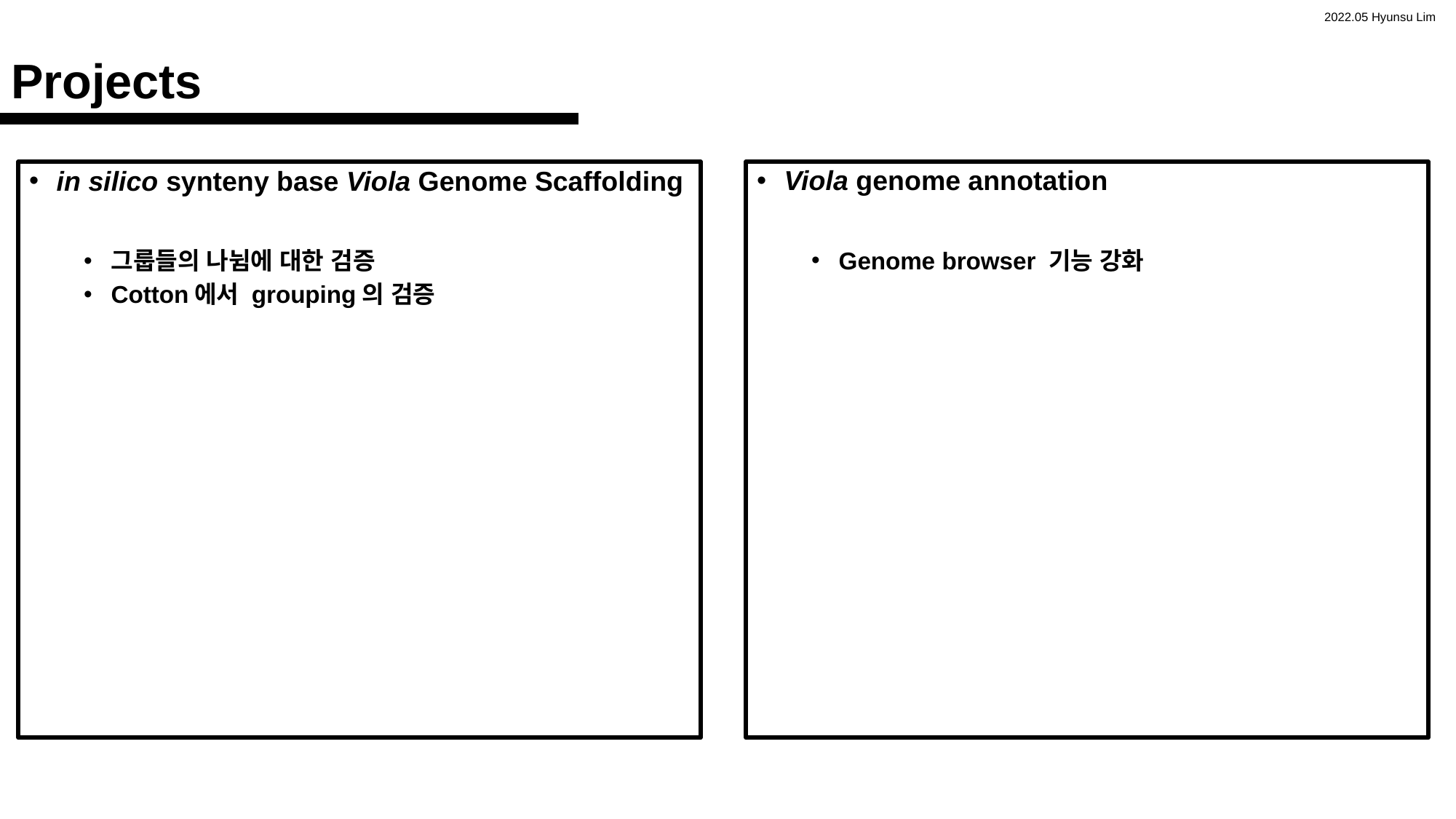

# Projects
in silico synteny base Viola Genome Scaffolding

그룹들의 나뉨에 대한 검증
Cotton에서 grouping의 검증
Viola genome annotation

Genome browser 기능 강화